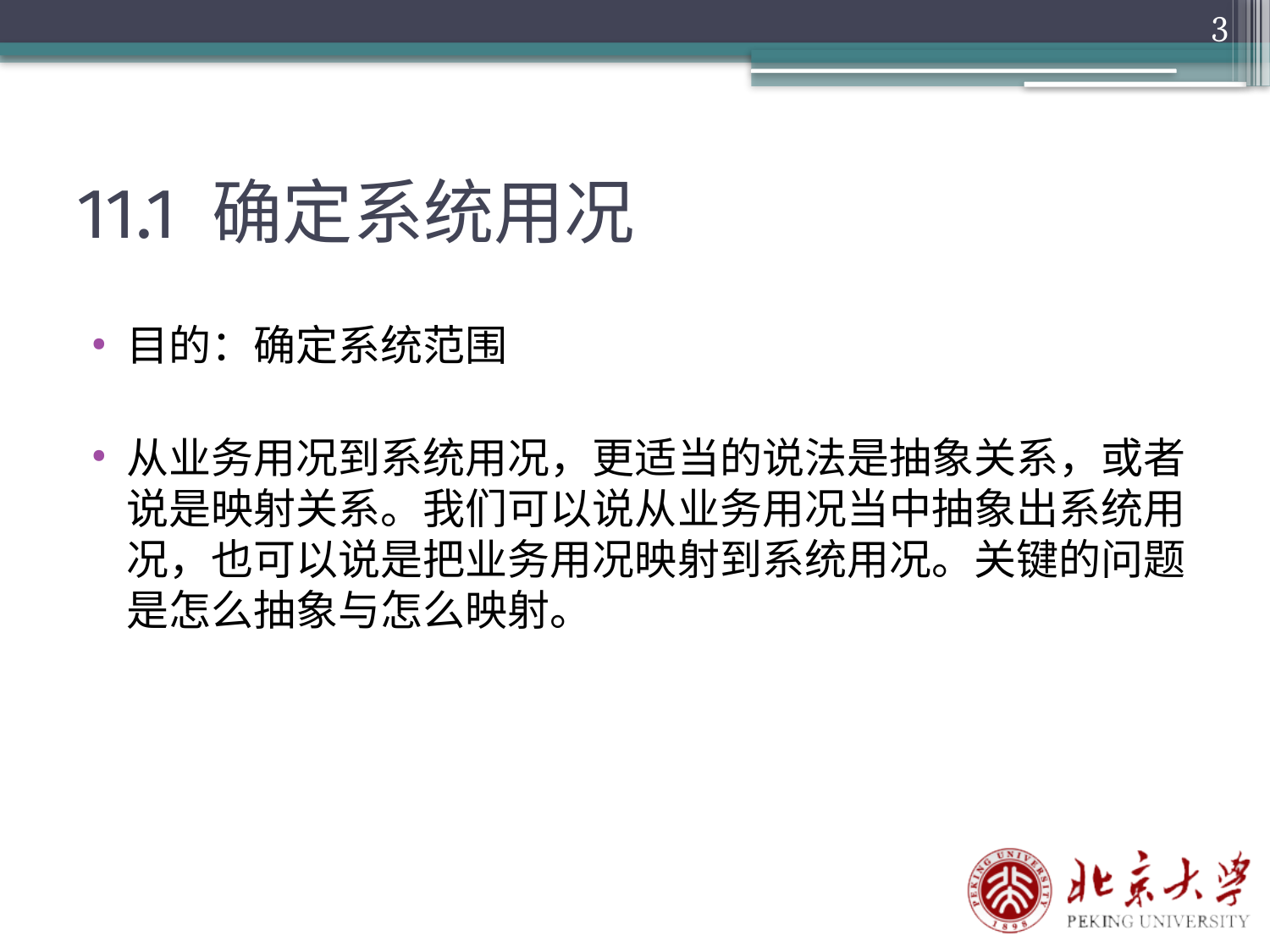

3
# 11.1 确定系统用况
目的：确定系统范围

从业务用况到系统用况，更适当的说法是抽象关系，或者说是映射关系。我们可以说从业务用况当中抽象出系统用况，也可以说是把业务用况映射到系统用况。关键的问题是怎么抽象与怎么映射。